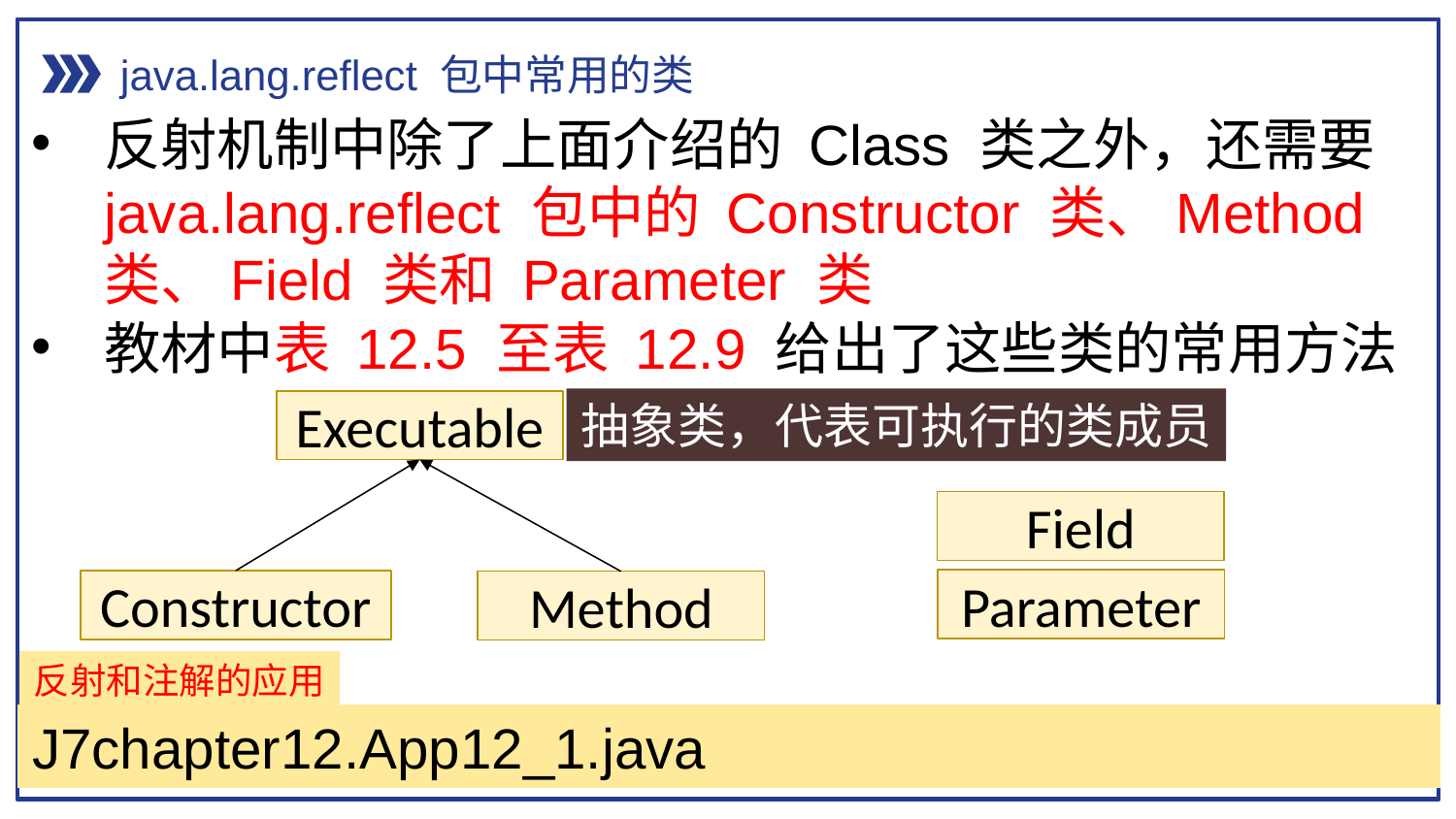

java.lang.reflect 包中常用的类

反射机制中除了上面介绍的 Class 类之外，还需要java.lang.reflect 包中的 Constructor 类、Method类、Field 类和 Parameter 类
教材中表 12.5 至表 12.9 给出了这些类的常用方法

抽象类，代表可执行的类成员
Executable
Field
Parameter
Constructor
Method
反射和注解的应用
J7chapter12.App12_1.java